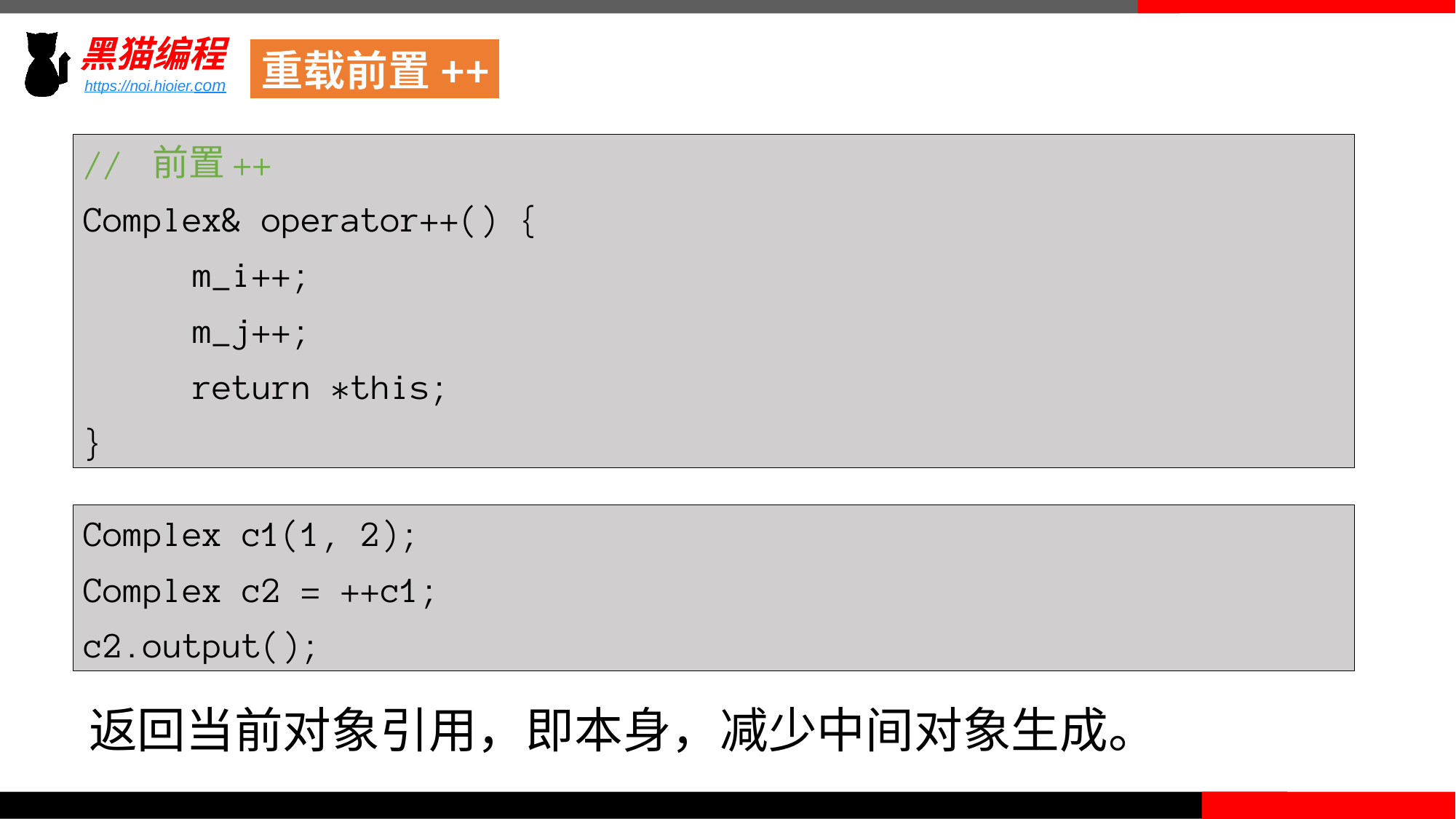

重载前置++
// 前置++
Complex& operator++() {
	m_i++;
	m_j++;
	return *this;
}
Complex c1(1, 2);
Complex c2 = ++c1;
c2.output();
返回当前对象引用，即本身，减少中间对象生成。